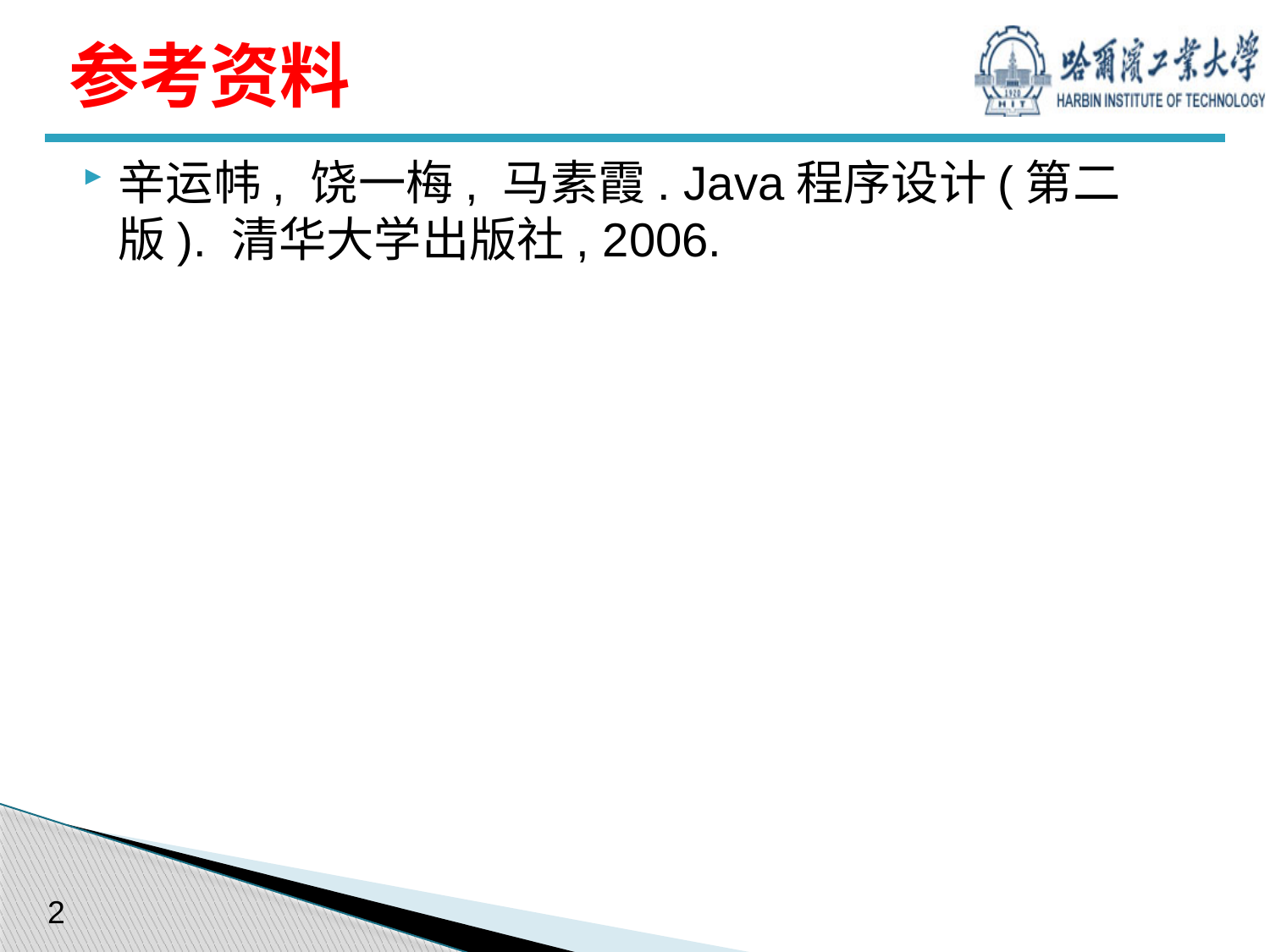

# 参考资料
辛运帏, 饶一梅, 马素霞. Java程序设计(第二版). 清华大学出版社, 2006.